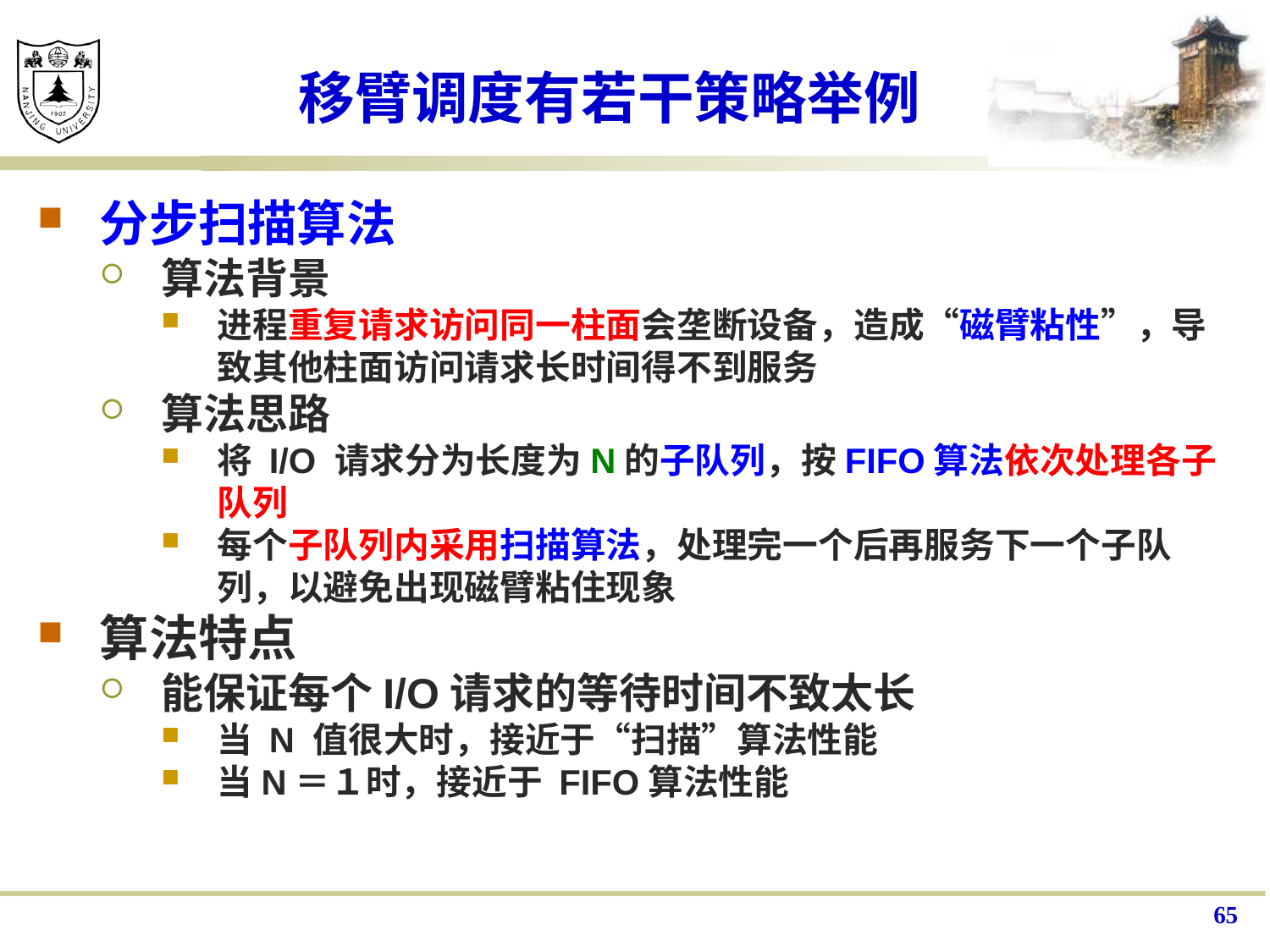

# 移臂调度有若干策略举例
分步扫描算法
算法背景
进程重复请求访问同一柱面会垄断设备，造成“磁臂粘性”，导致其他柱面访问请求长时间得不到服务
算法思路
将 I/O 请求分为长度为N的子队列，按FIFO算法依次处理各子队列
每个子队列内采用扫描算法，处理完一个后再服务下一个子队列，以避免出现磁臂粘住现象
算法特点
能保证每个I/O请求的等待时间不致太长
当 N 值很大时，接近于“扫描”算法性能
当N＝１时，接近于 FIFO算法性能
65